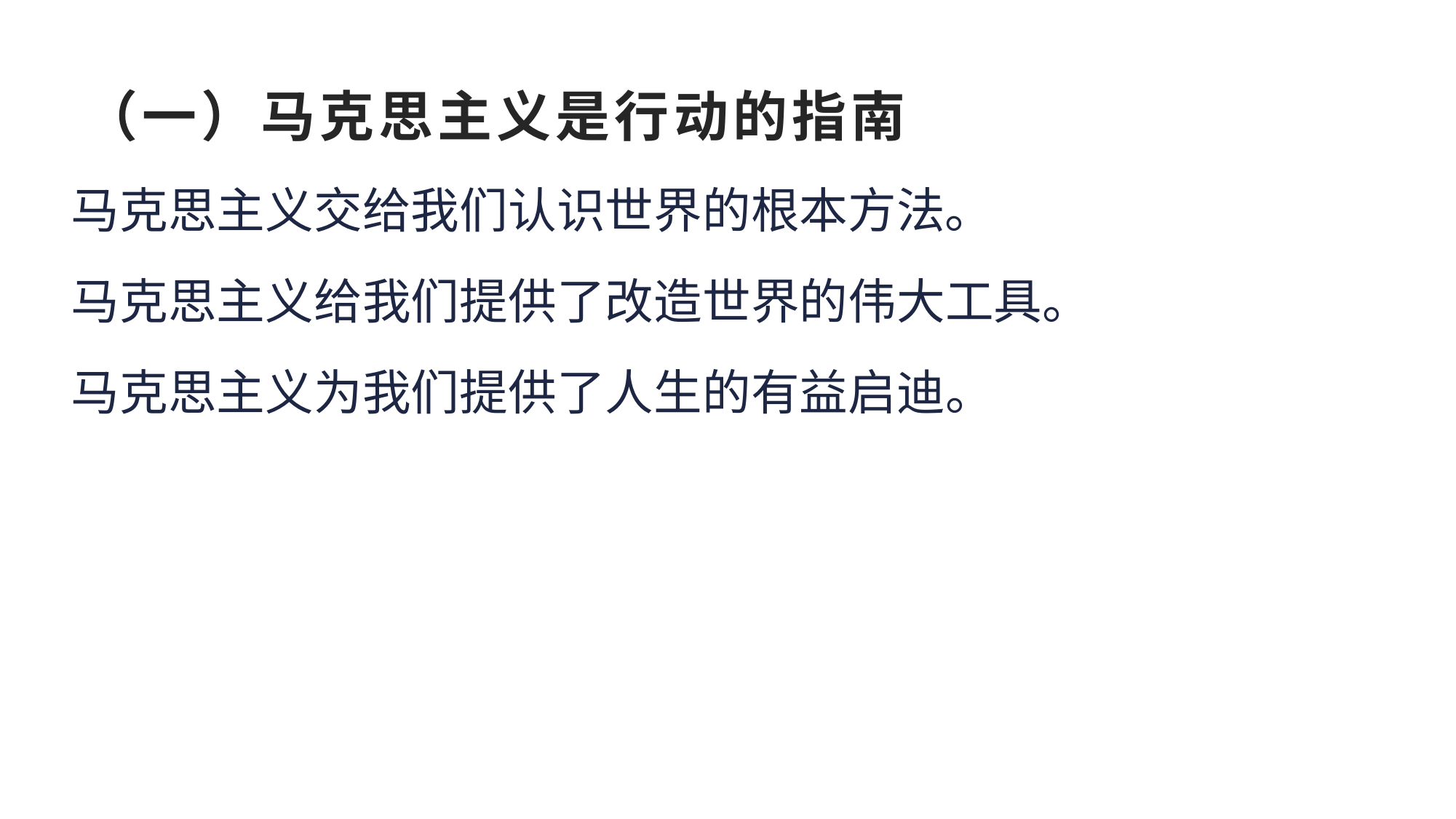

# （一）马克思主义是行动的指南
马克思主义交给我们认识世界的根本方法。
马克思主义给我们提供了改造世界的伟大工具。
马克思主义为我们提供了人生的有益启迪。